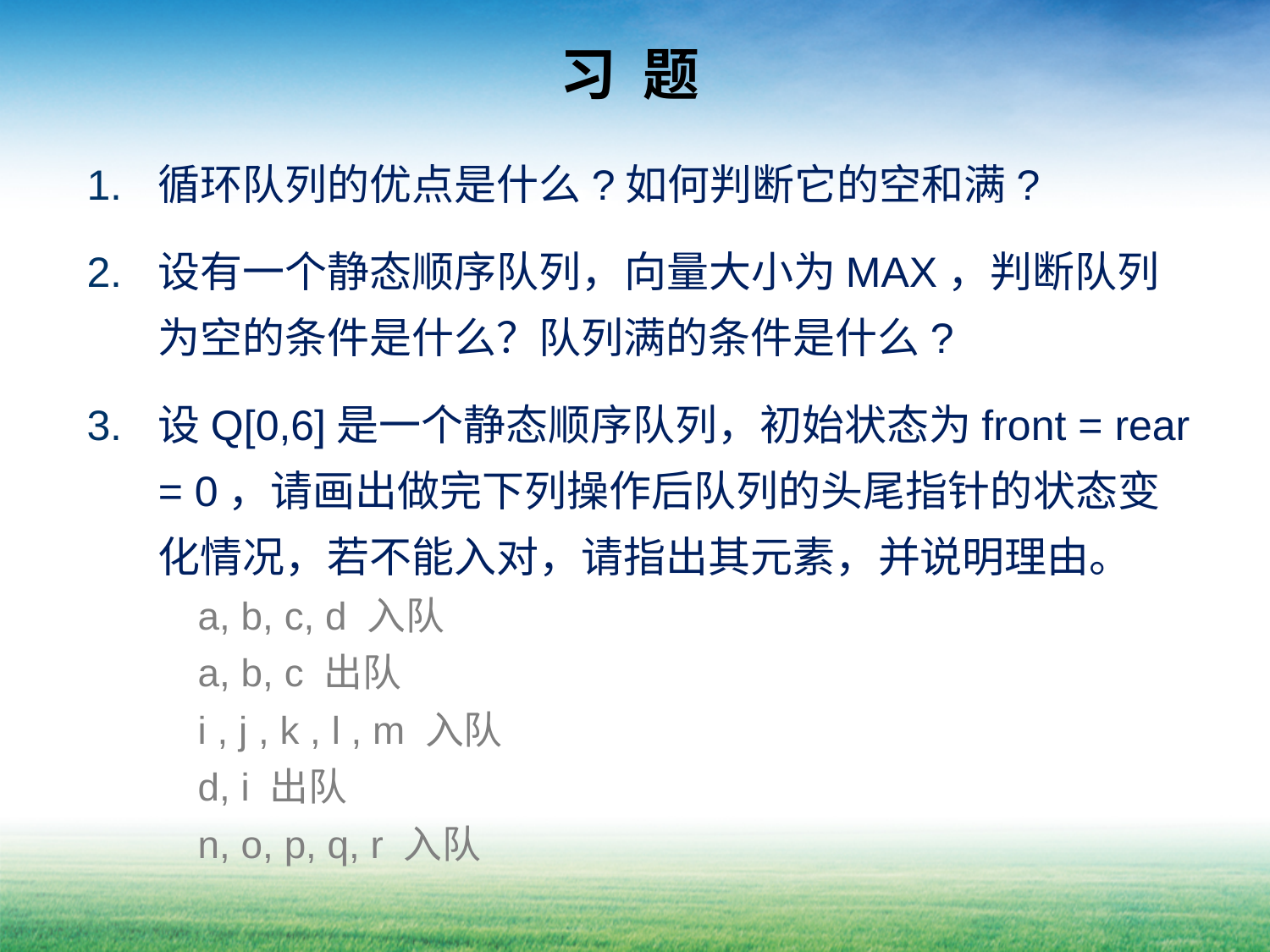

# 习  题
循环队列的优点是什么?如何判断它的空和满?
设有一个静态顺序队列，向量大小为MAX，判断队列为空的条件是什么？队列满的条件是什么?
设Q[0,6]是一个静态顺序队列，初始状态为front = rear = 0，请画出做完下列操作后队列的头尾指针的状态变化情况，若不能入对，请指出其元素，并说明理由。
a, b, c, d 入队
a, b, c 出队
i , j , k , l , m 入队
d, i 出队
n, o, p, q, r 入队